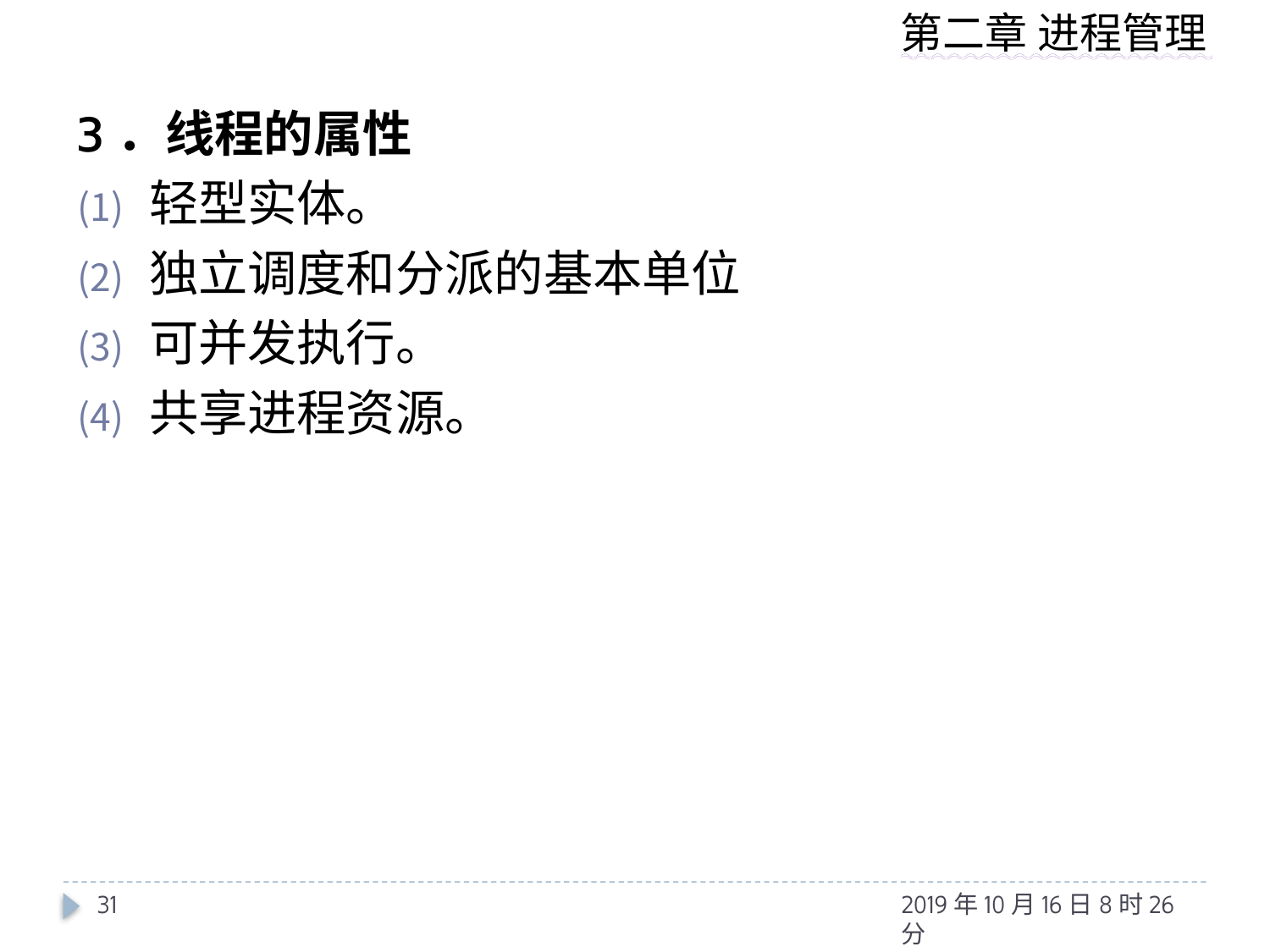

3．线程的属性
轻型实体。
独立调度和分派的基本单位
可并发执行。
共享进程资源。
31
2019年10月16日8时26分